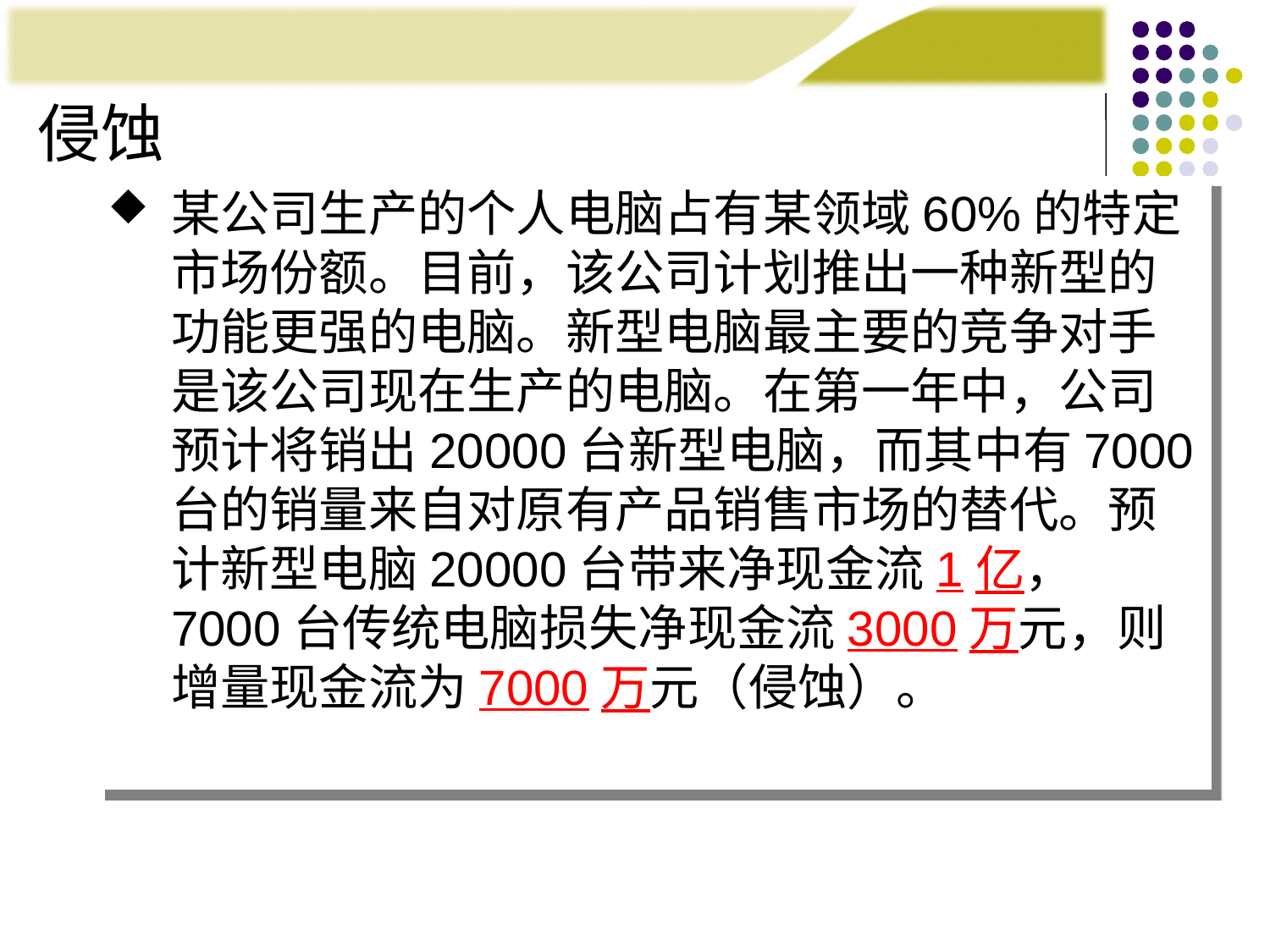

侵蚀
某公司生产的个人电脑占有某领域60%的特定市场份额。目前，该公司计划推出一种新型的功能更强的电脑。新型电脑最主要的竞争对手是该公司现在生产的电脑。在第一年中，公司预计将销出20000台新型电脑，而其中有7000台的销量来自对原有产品销售市场的替代。预计新型电脑20000台带来净现金流1亿， 7000台传统电脑损失净现金流3000万元，则增量现金流为7000万元（侵蚀）。